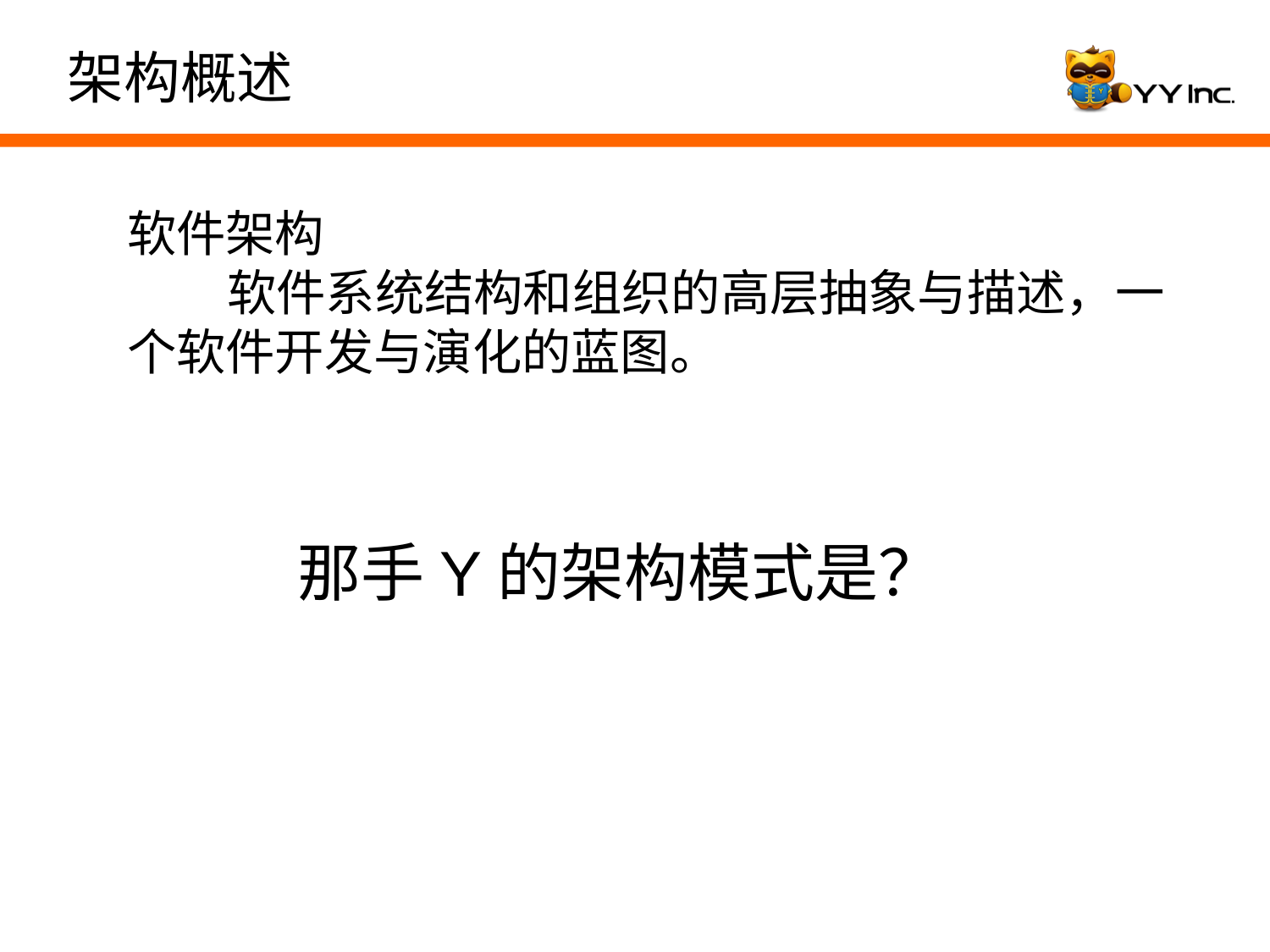

架构概述
软件架构
        软件系统结构和组织的高层抽象与描述，一个软件开发与演化的蓝图。

那手Y的架构模式是？